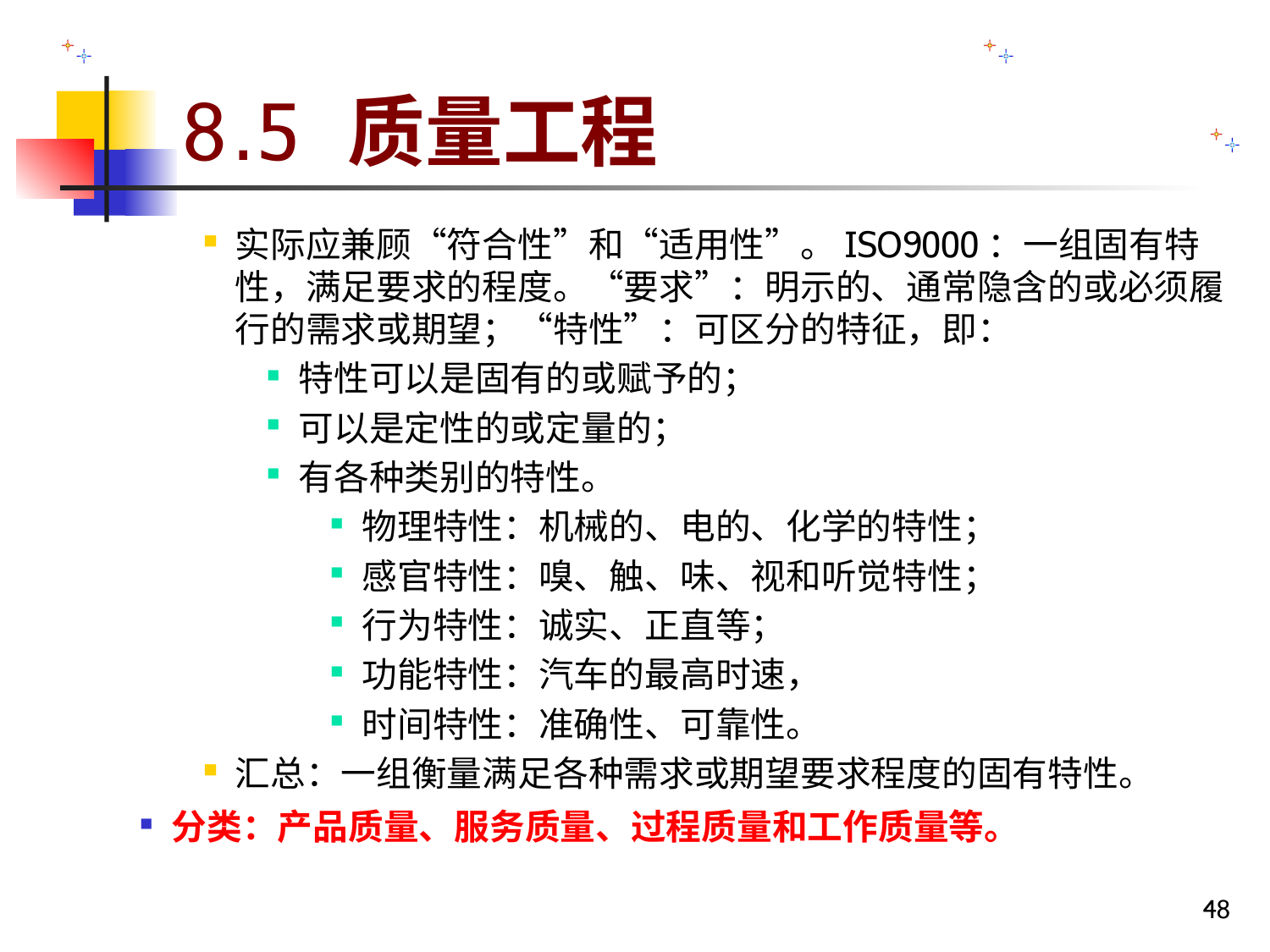

# 8.5 质量工程
实际应兼顾“符合性”和“适用性”。ISO9000：一组固有特性，满足要求的程度。“要求”：明示的、通常隐含的或必须履行的需求或期望；“特性”：可区分的特征，即：
特性可以是固有的或赋予的；
可以是定性的或定量的；
有各种类别的特性。
物理特性：机械的、电的、化学的特性；
感官特性：嗅、触、味、视和听觉特性；
行为特性：诚实、正直等；
功能特性：汽车的最高时速，
时间特性：准确性、可靠性。
汇总：一组衡量满足各种需求或期望要求程度的固有特性。
分类：产品质量、服务质量、过程质量和工作质量等。
48